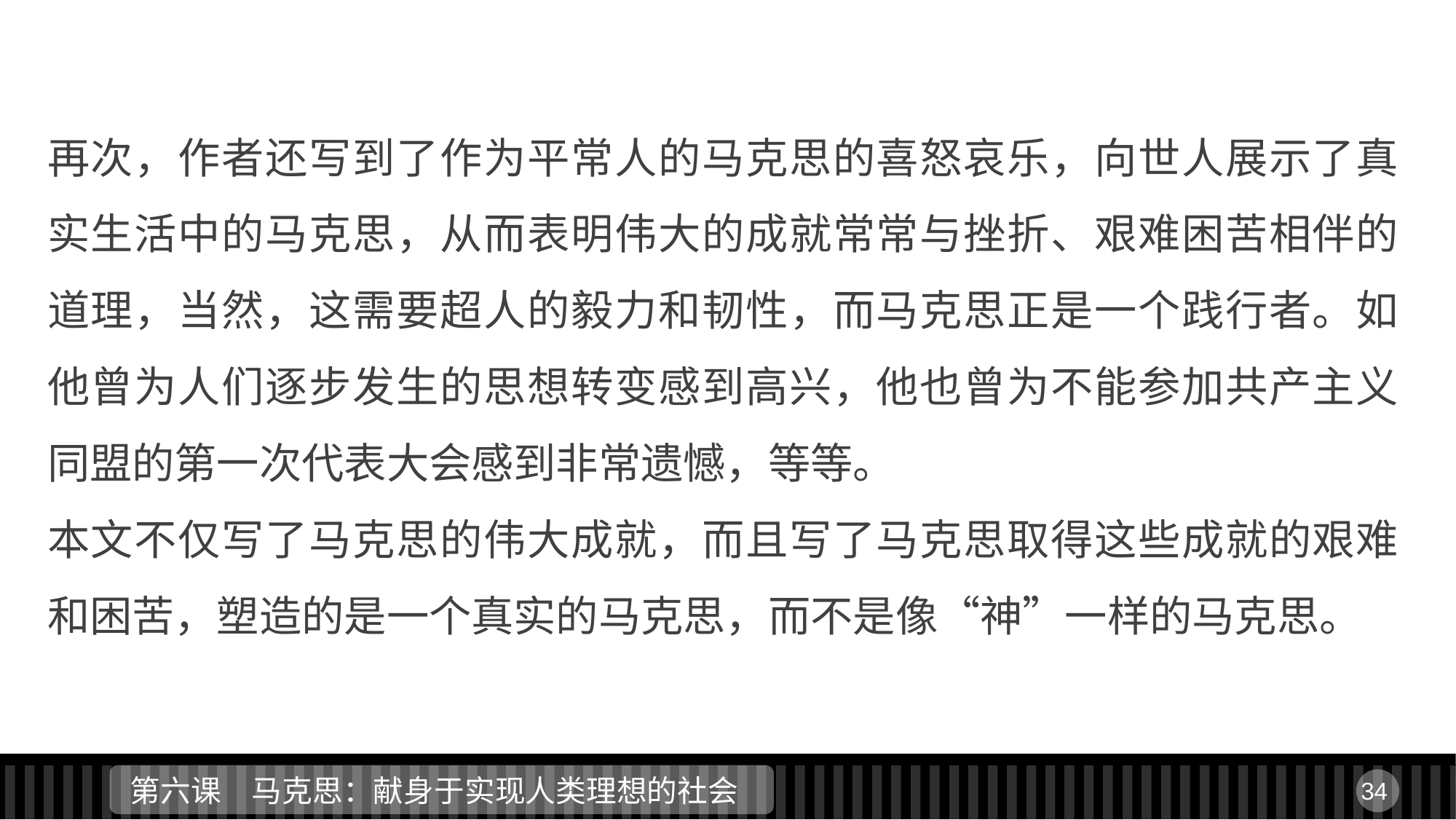

再次，作者还写到了作为平常人的马克思的喜怒哀乐，向世人展示了真实生活中的马克思，从而表明伟大的成就常常与挫折、艰难困苦相伴的道理，当然，这需要超人的毅力和韧性，而马克思正是一个践行者。如他曾为人们逐步发生的思想转变感到高兴，他也曾为不能参加共产主义同盟的第一次代表大会感到非常遗憾，等等。
本文不仅写了马克思的伟大成就，而且写了马克思取得这些成就的艰难和困苦，塑造的是一个真实的马克思，而不是像“神”一样的马克思。